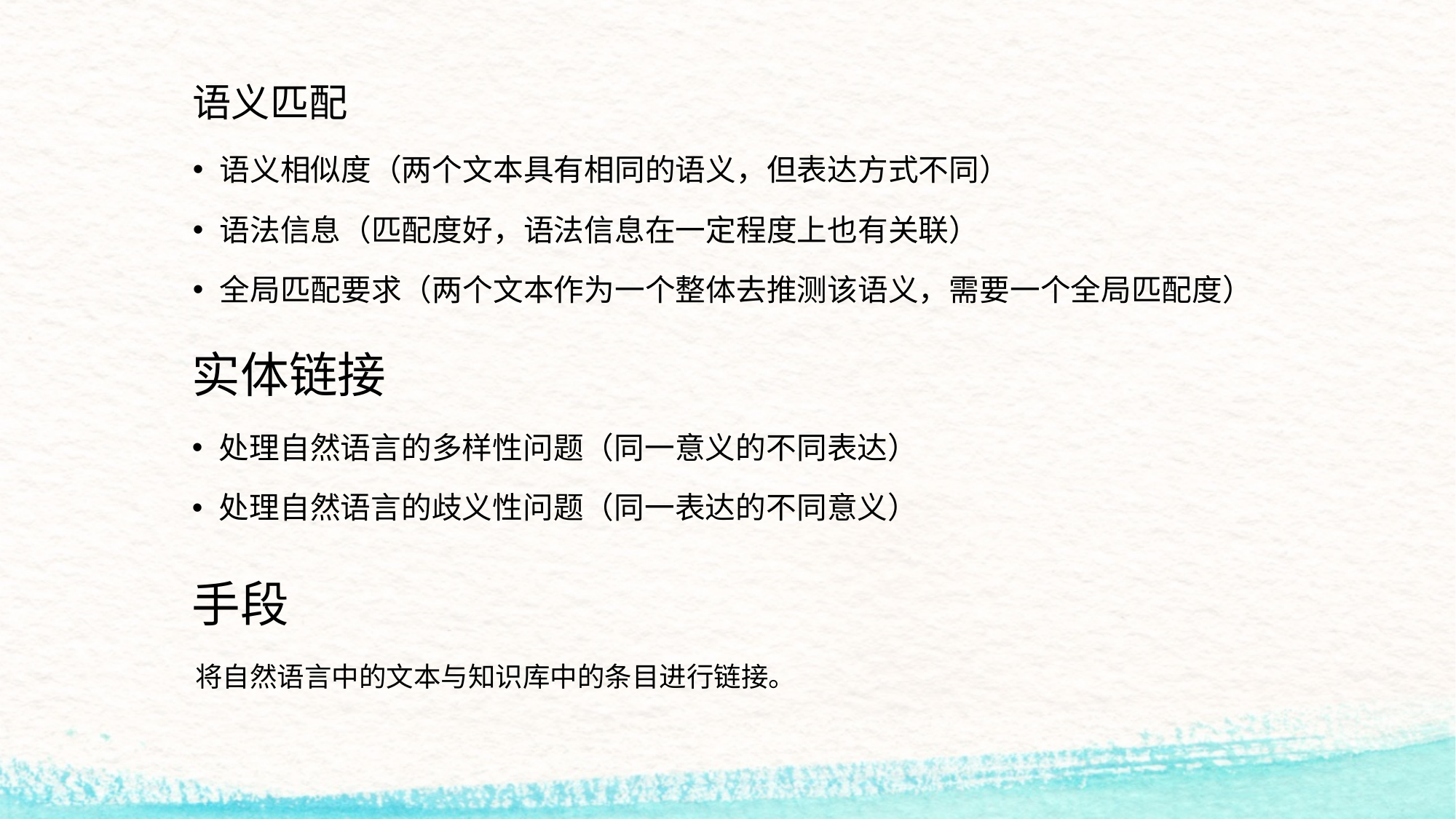

# 语义匹配
语义相似度（两个文本具有相同的语义，但表达方式不同）
语法信息（匹配度好，语法信息在一定程度上也有关联）
全局匹配要求（两个文本作为一个整体去推测该语义，需要一个全局匹配度）
实体链接
处理自然语言的多样性问题（同一意义的不同表达）
处理自然语言的歧义性问题（同一表达的不同意义）
手段
将自然语言中的文本与知识库中的条目进行链接。